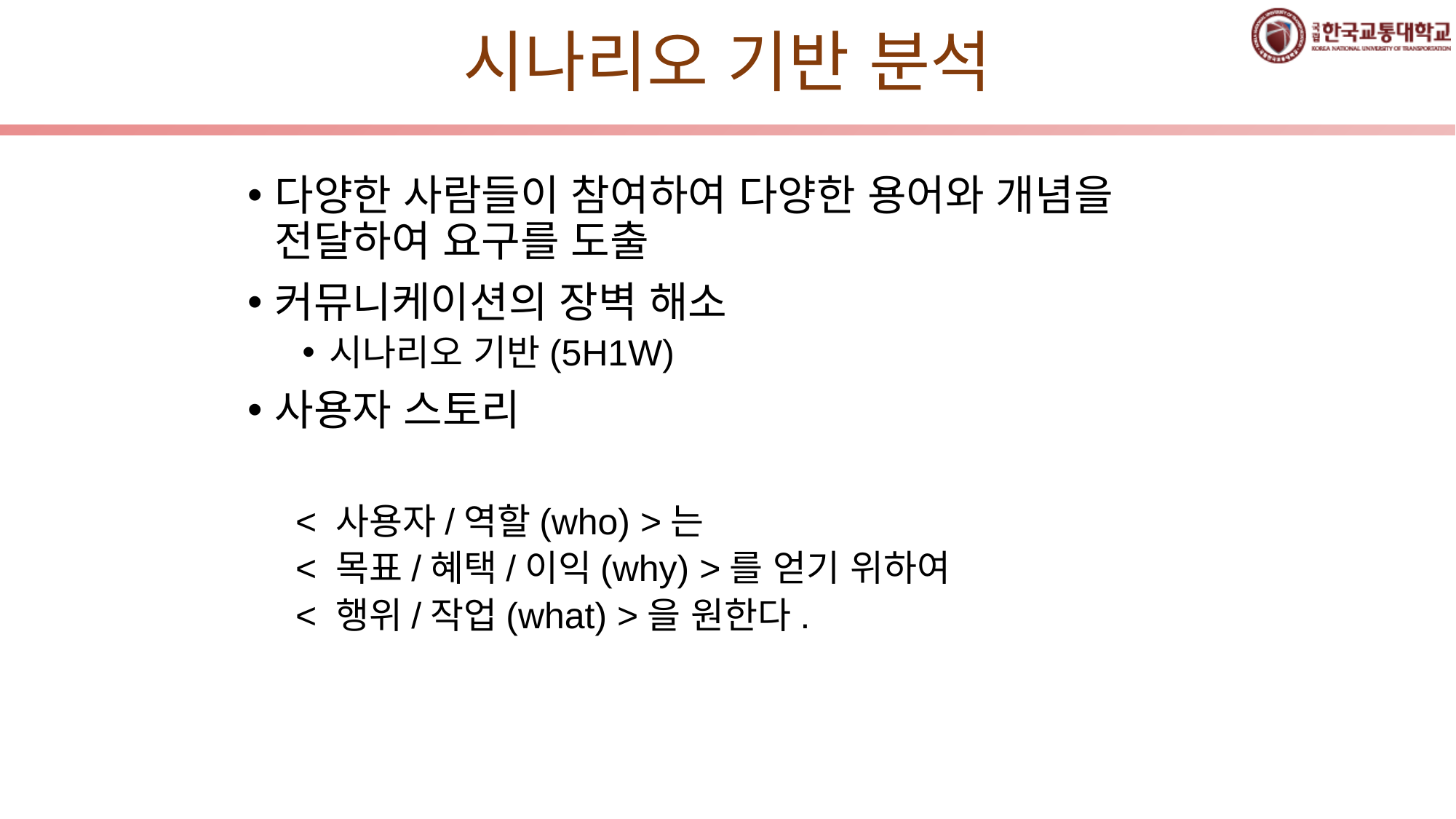

# 시나리오 기반 분석
다양한 사람들이 참여하여 다양한 용어와 개념을 전달하여 요구를 도출
커뮤니케이션의 장벽 해소
시나리오 기반(5H1W)
사용자 스토리

< 사용자/역할(who) >는
< 목표/혜택/이익(why) >를 얻기 위하여
< 행위/작업(what) >을 원한다.